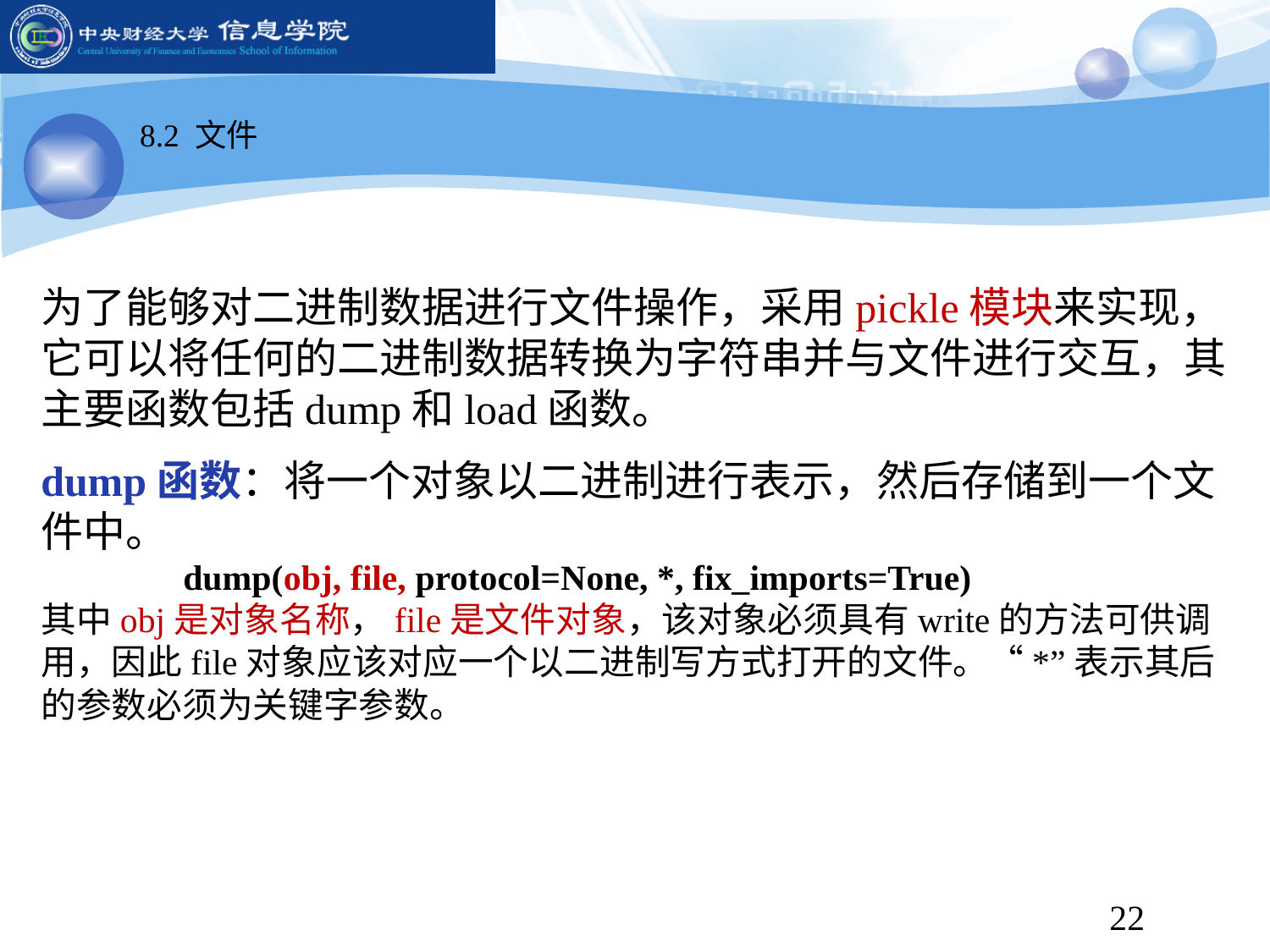

8.2 文件
为了能够对二进制数据进行文件操作，采用pickle模块来实现，它可以将任何的二进制数据转换为字符串并与文件进行交互，其主要函数包括dump和load函数。

dump函数：将一个对象以二进制进行表示，然后存储到一个文件中。
                dump(obj, file, protocol=None, *, fix_imports=True)
其中obj是对象名称，file是文件对象，该对象必须具有write的方法可供调用，因此file对象应该对应一个以二进制写方式打开的文件。“*”表示其后的参数必须为关键字参数。